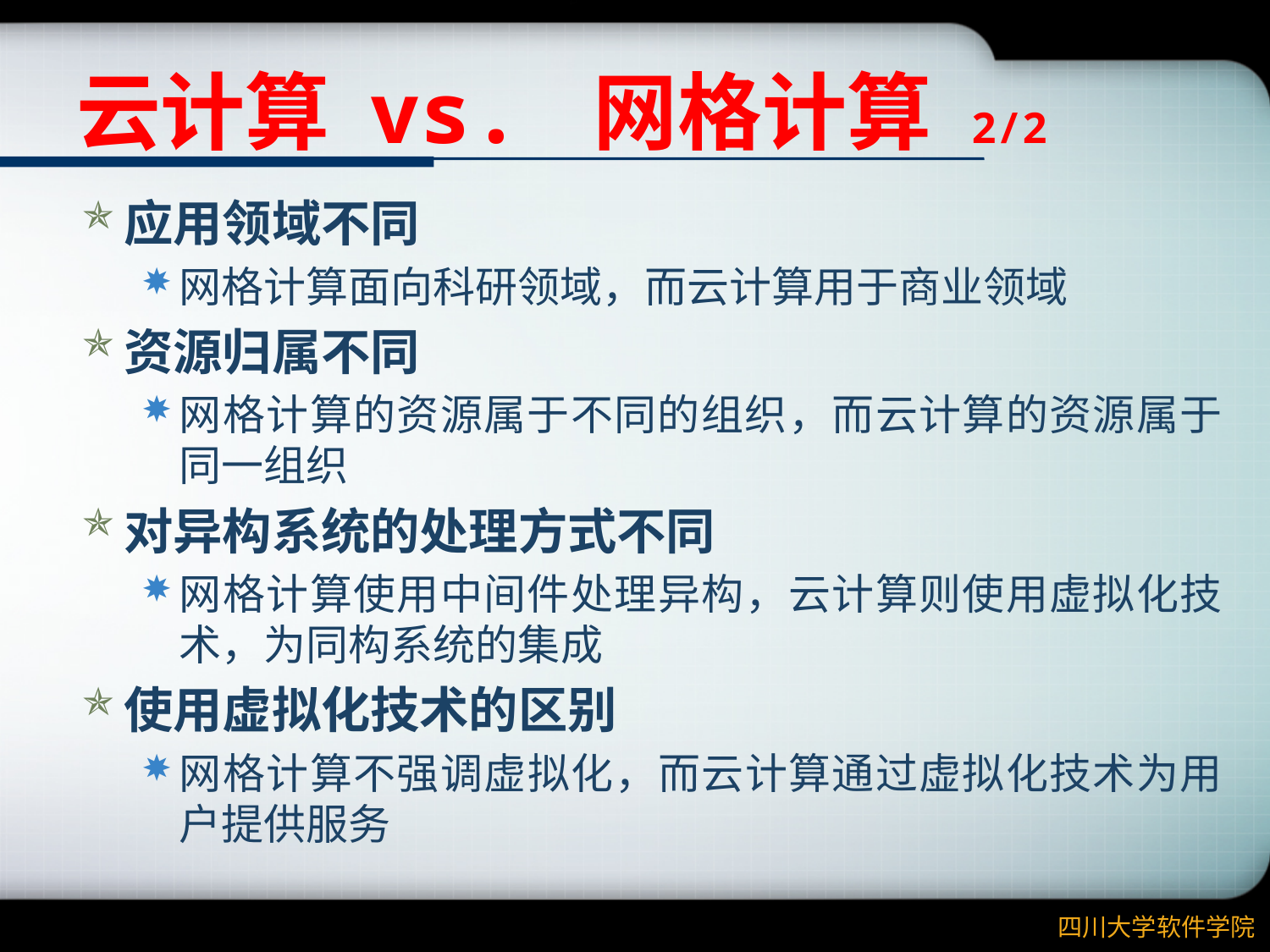

# 云计算 vs. 网格计算 2/2
应用领域不同
网格计算面向科研领域，而云计算用于商业领域
资源归属不同
网格计算的资源属于不同的组织，而云计算的资源属于同一组织
对异构系统的处理方式不同
网格计算使用中间件处理异构，云计算则使用虚拟化技术，为同构系统的集成
使用虚拟化技术的区别
网格计算不强调虚拟化，而云计算通过虚拟化技术为用户提供服务